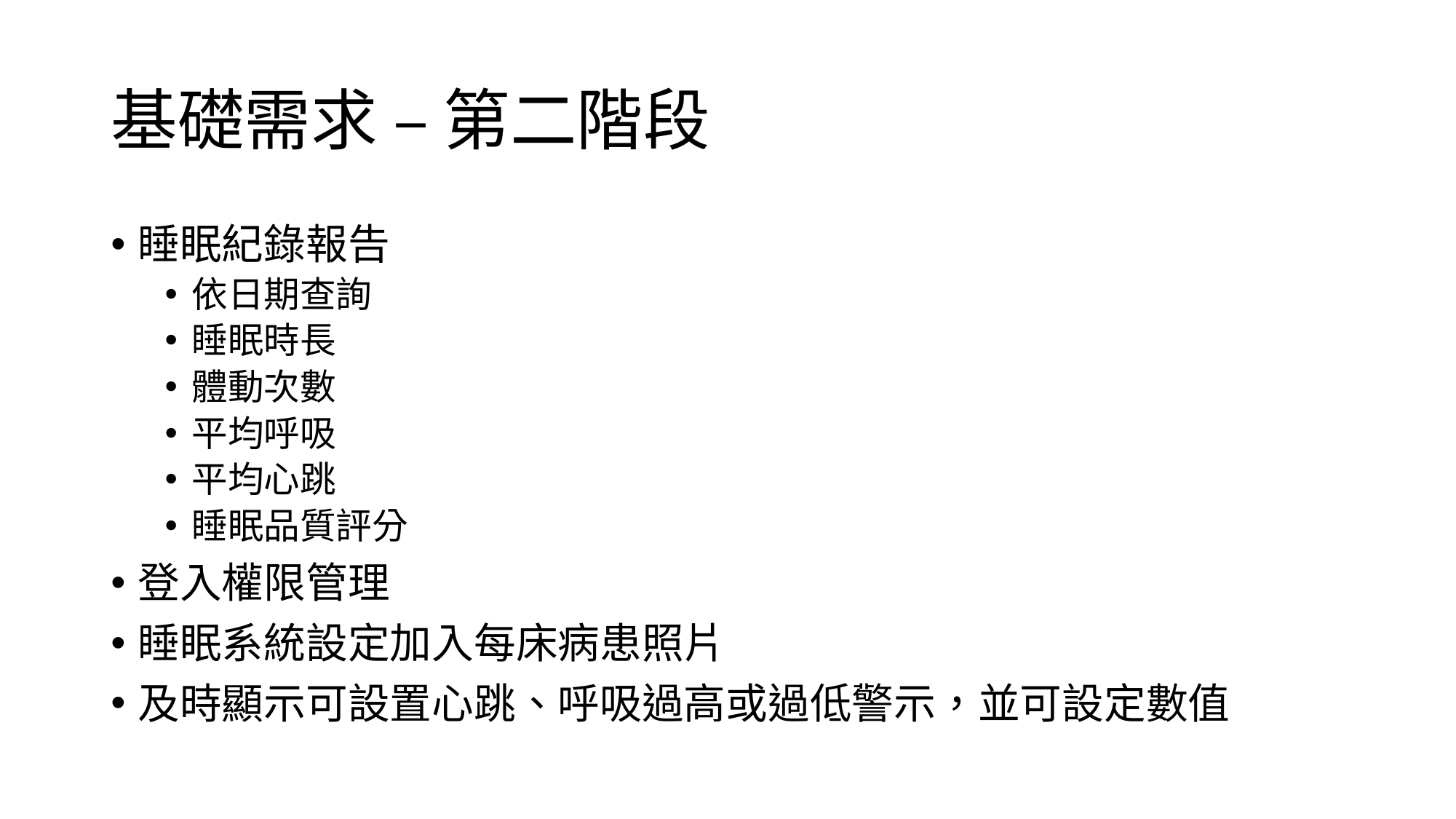

# 基礎需求 – 第二階段
睡眠紀錄報告
依日期查詢
睡眠時長
體動次數
平均呼吸
平均心跳
睡眠品質評分
登入權限管理
睡眠系統設定加入每床病患照片
及時顯示可設置心跳、呼吸過高或過低警示，並可設定數值